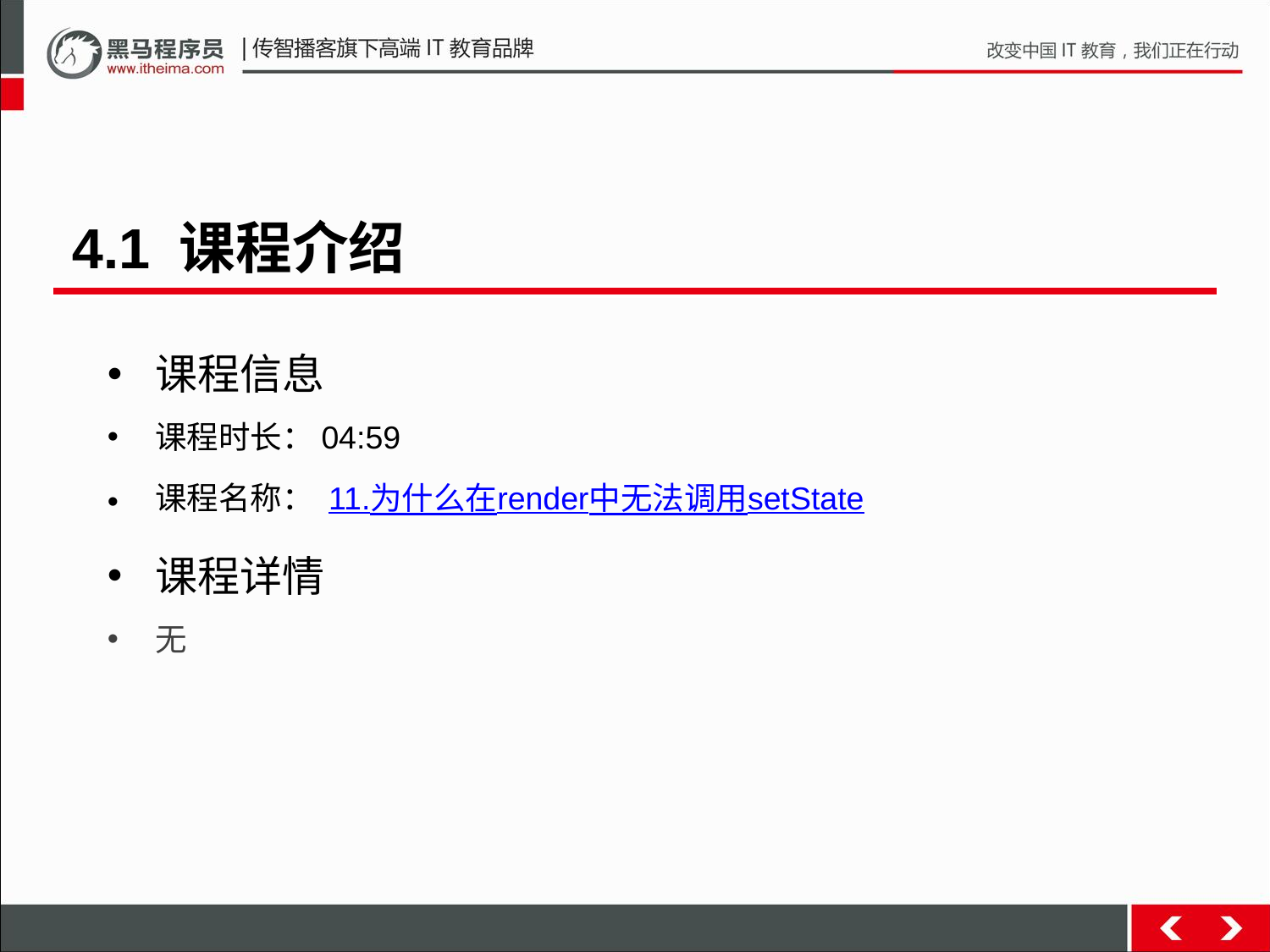

4.1 课程介绍
课程信息
课程时长：04:59
课程名称： 11.为什么在render中无法调用setState
课程详情
无